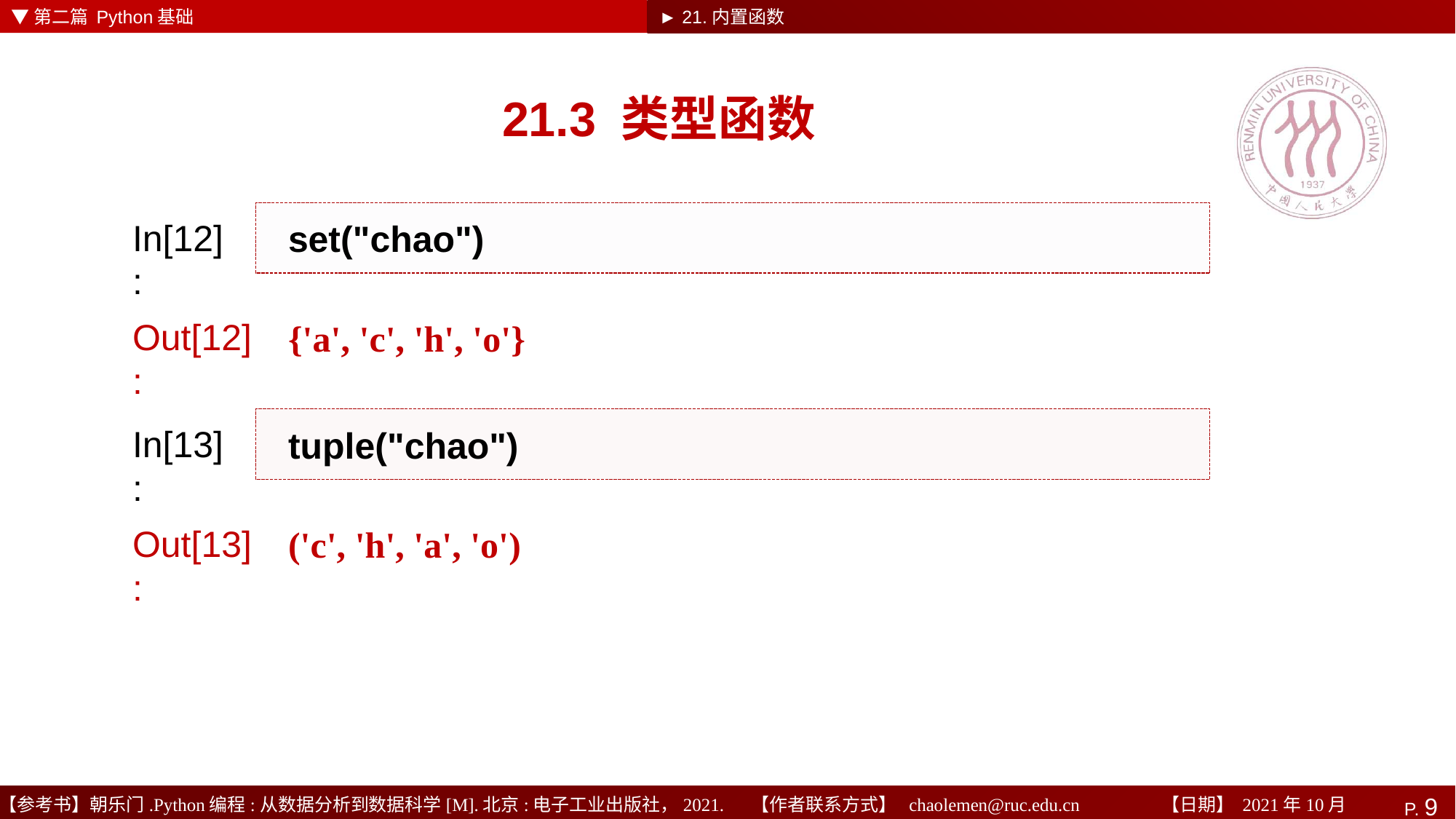

▼第二篇 Python基础
► 21.内置函数
# 21.3 类型函数
set("chao")
In[12]:
{'a', 'c', 'h', 'o'}
Out[12]:
tuple("chao")
In[13]:
('c', 'h', 'a', 'o')
Out[13]: